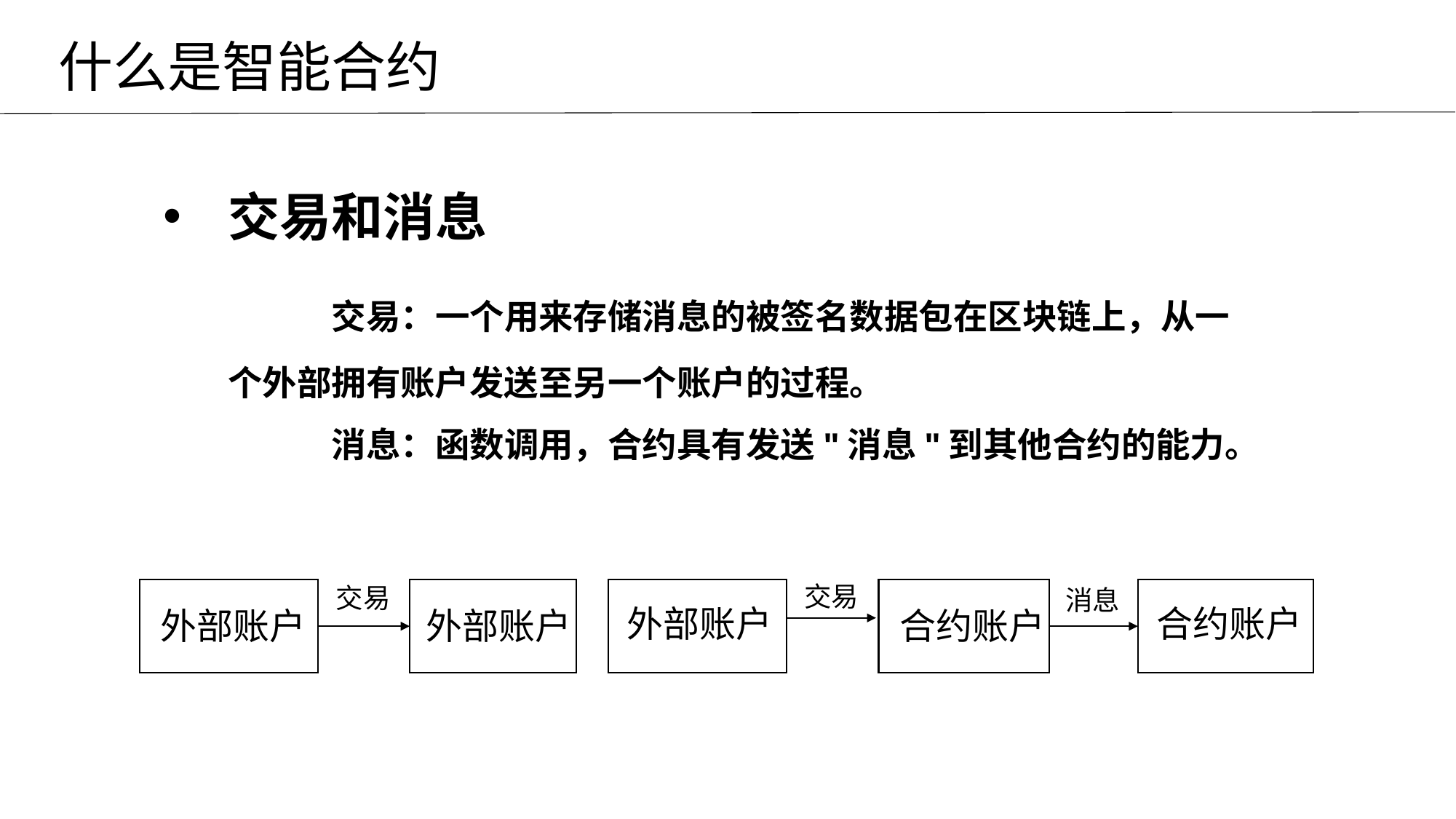

什么是智能合约
# 交易和消息 交易：一个用来存储消息的被签名数据包在区块链上，从一个外部拥有账户发送至另一个账户的过程。 消息：函数调用，合约具有发送"消息"到其他合约的能力。
交易
交易
消息

外部账户
合约账户
外部账户
外部账户
合约账户